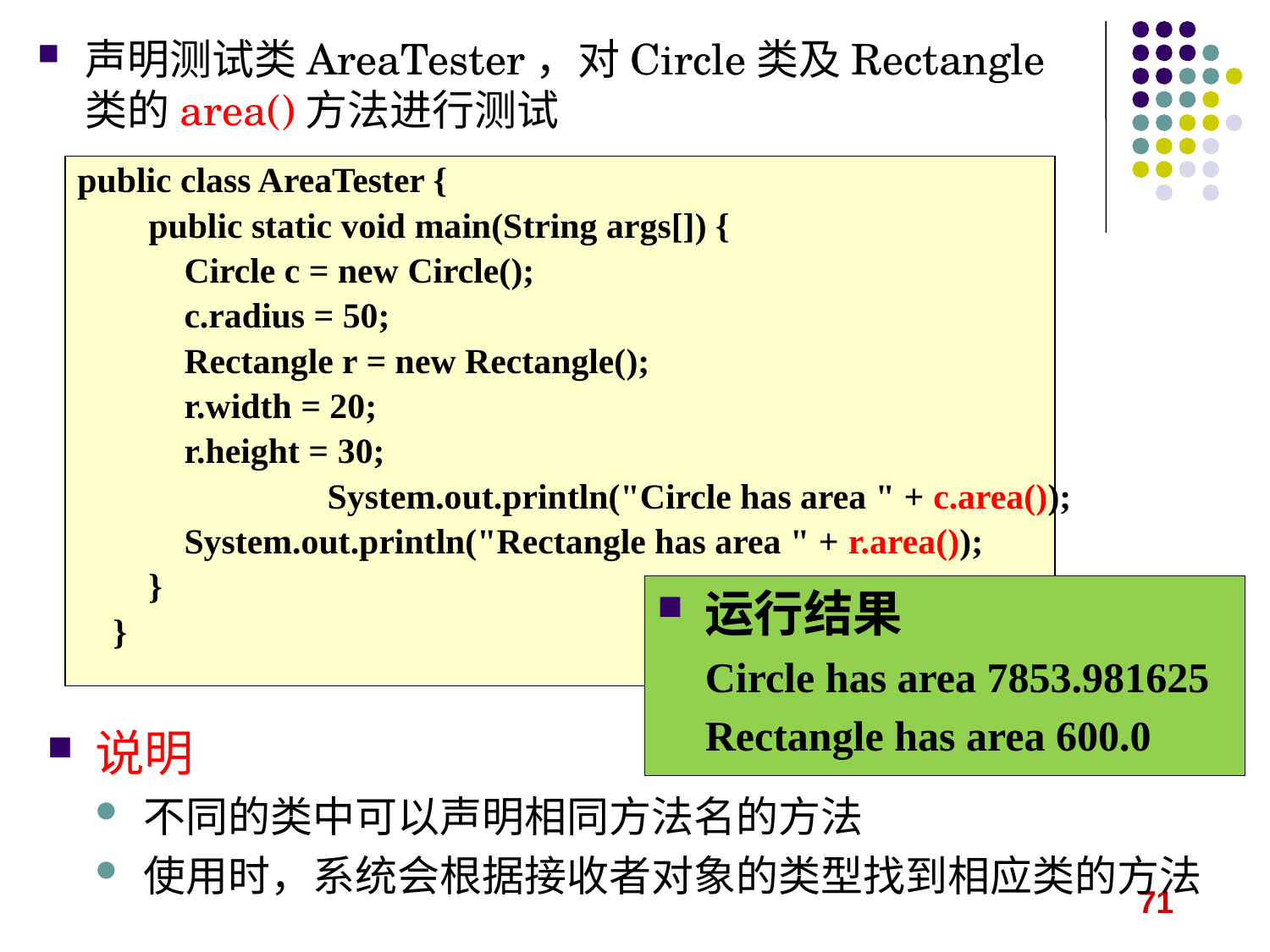

声明测试类AreaTester，对Circle类及Rectangle类的area()方法进行测试
public class AreaTester {
        public static void main(String args[]) {
            Circle c = new Circle();
            c.radius = 50;
            Rectangle r = new Rectangle();
            r.width = 20;
            r.height = 30;
    		   System.out.println("Circle has area " + c.area());
            System.out.println("Rectangle has area " + r.area());
        }
    }
运行结果
Circle has area 7853.981625
Rectangle has area 600.0
说明
不同的类中可以声明相同方法名的方法
使用时，系统会根据接收者对象的类型找到相应类的方法